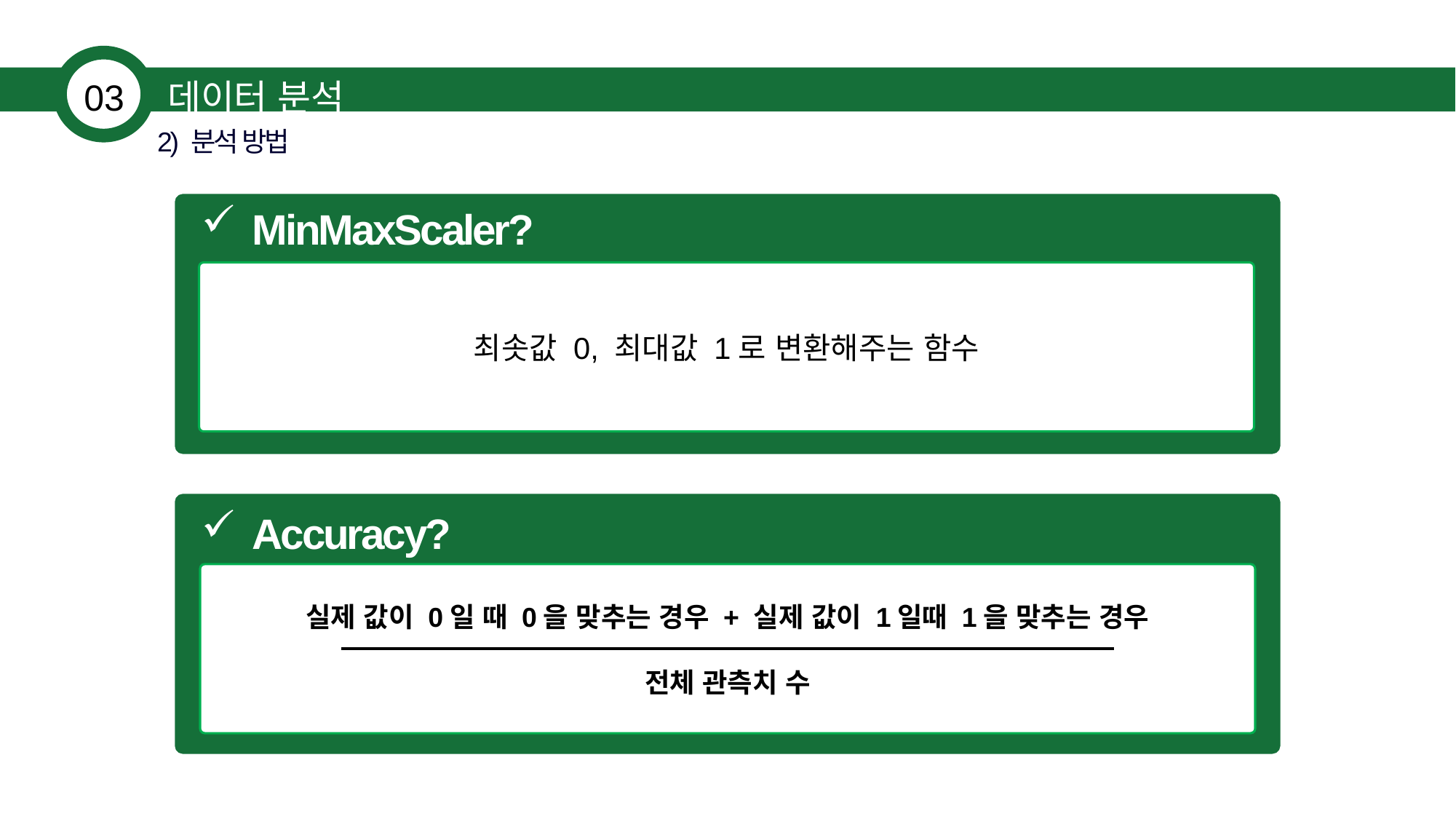

데이터 분석

03
2) 분석 방법

MinMaxScaler?
최솟값 0, 최대값 1로 변환해주는 함수

Accuracy?
실제 값이 0일 때 0을 맞추는 경우 + 실제 값이 1일때 1을 맞추는 경우

전체 관측치 수